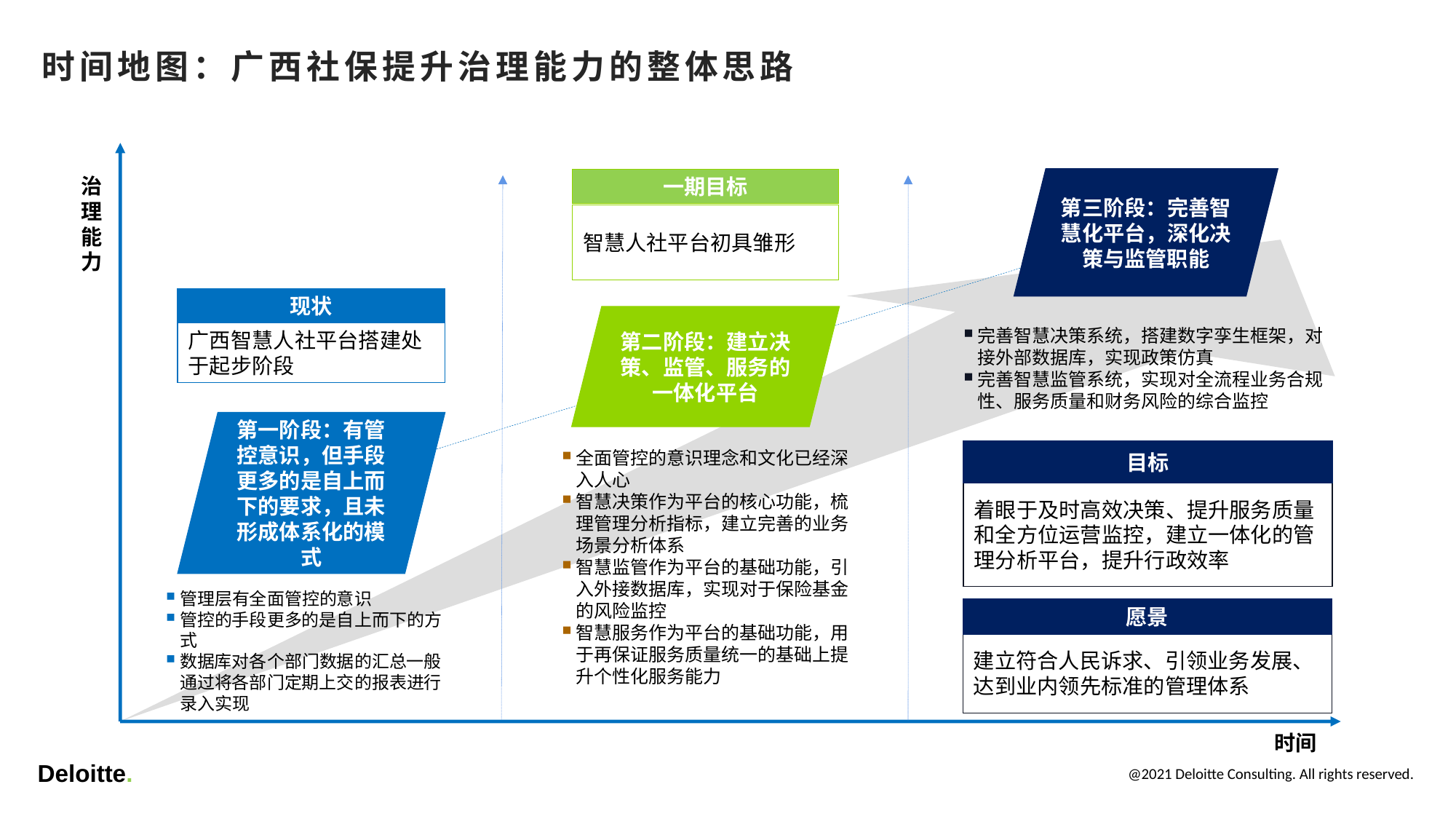

# 时间地图：广西社保提升治理能力的整体思路

治理能力
第三阶段：完善智慧化平台，深化决策与监管职能
一期目标

智慧人社平台初具雏形

现状
第二阶段：建立决策、监管、服务的一体化平台
广西智慧人社平台搭建处于起步阶段
完善智慧决策系统，搭建数字孪生框架，对接外部数据库，实现政策仿真
完善智慧监管系统，实现对全流程业务合规性、服务质量和财务风险的综合监控
第一阶段：有管控意识，但手段更多的是自上而下的要求，且未形成体系化的模式
目标
全面管控的意识理念和文化已经深入人心
智慧决策作为平台的核心功能，梳理管理分析指标，建立完善的业务场景分析体系
智慧监管作为平台的基础功能，引入外接数据库，实现对于保险基金的风险监控
智慧服务作为平台的基础功能，用于再保证服务质量统一的基础上提升个性化服务能力
着眼于及时高效决策、提升服务质量和全方位运营监控，建立一体化的管理分析平台，提升行政效率
管理层有全面管控的意识
管控的手段更多的是自上而下的方式
数据库对各个部门数据的汇总一般通过将各部门定期上交的报表进行录入实现
愿景
建立符合人民诉求、引领业务发展、达到业内领先标准的管理体系

时间